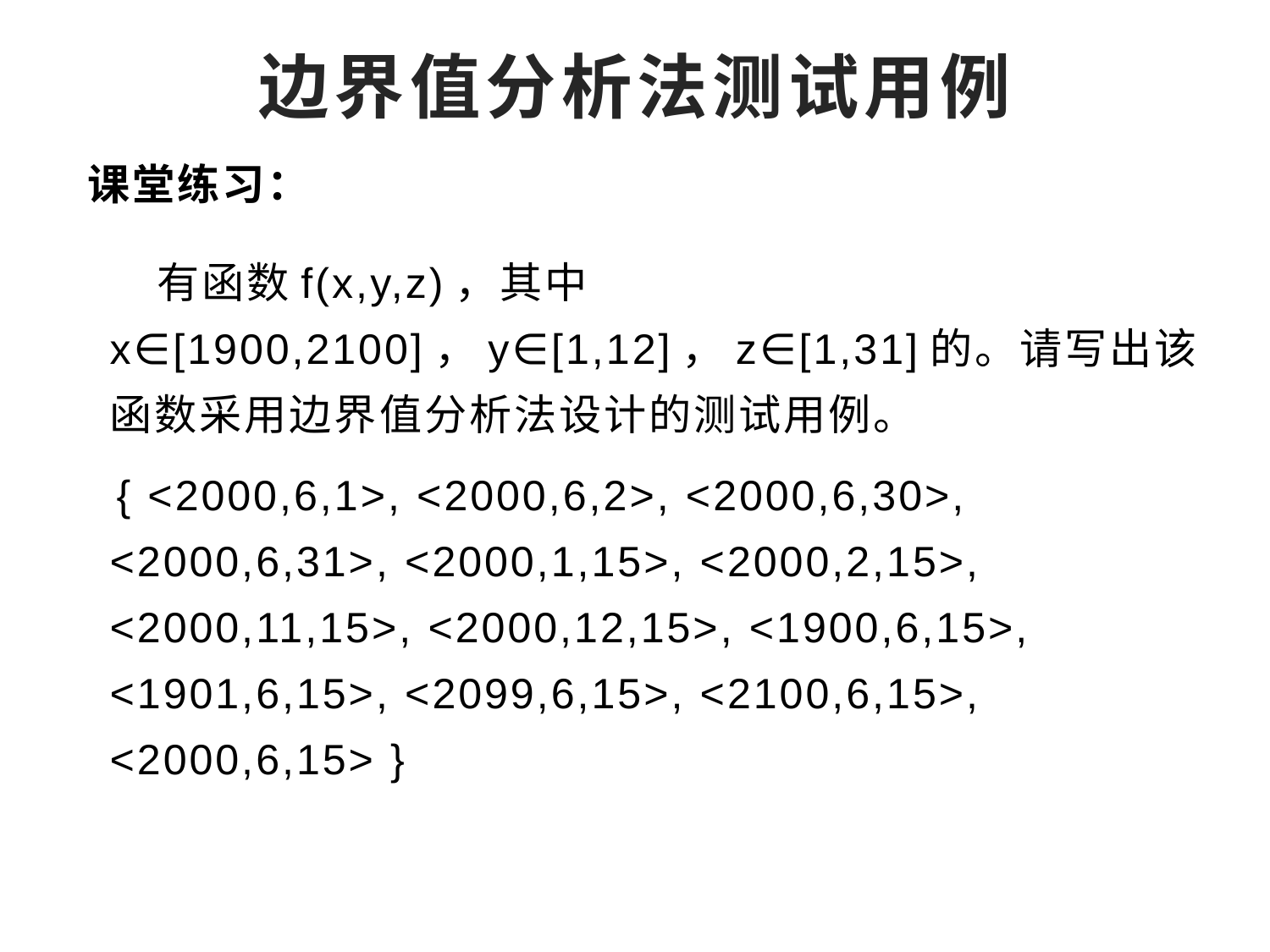

# 边界值分析法测试用例
课堂练习：
     有函数f(x,y,z)，其中x∈[1900,2100]，y∈[1,12]，z∈[1,31]的。请写出该函数采用边界值分析法设计的测试用例。
  { <2000,6,1>, <2000,6,2>, <2000,6,30>, <2000,6,31>, <2000,1,15>, <2000,2,15>, <2000,11,15>, <2000,12,15>, <1900,6,15>, <1901,6,15>, <2099,6,15>, <2100,6,15>, <2000,6,15> }